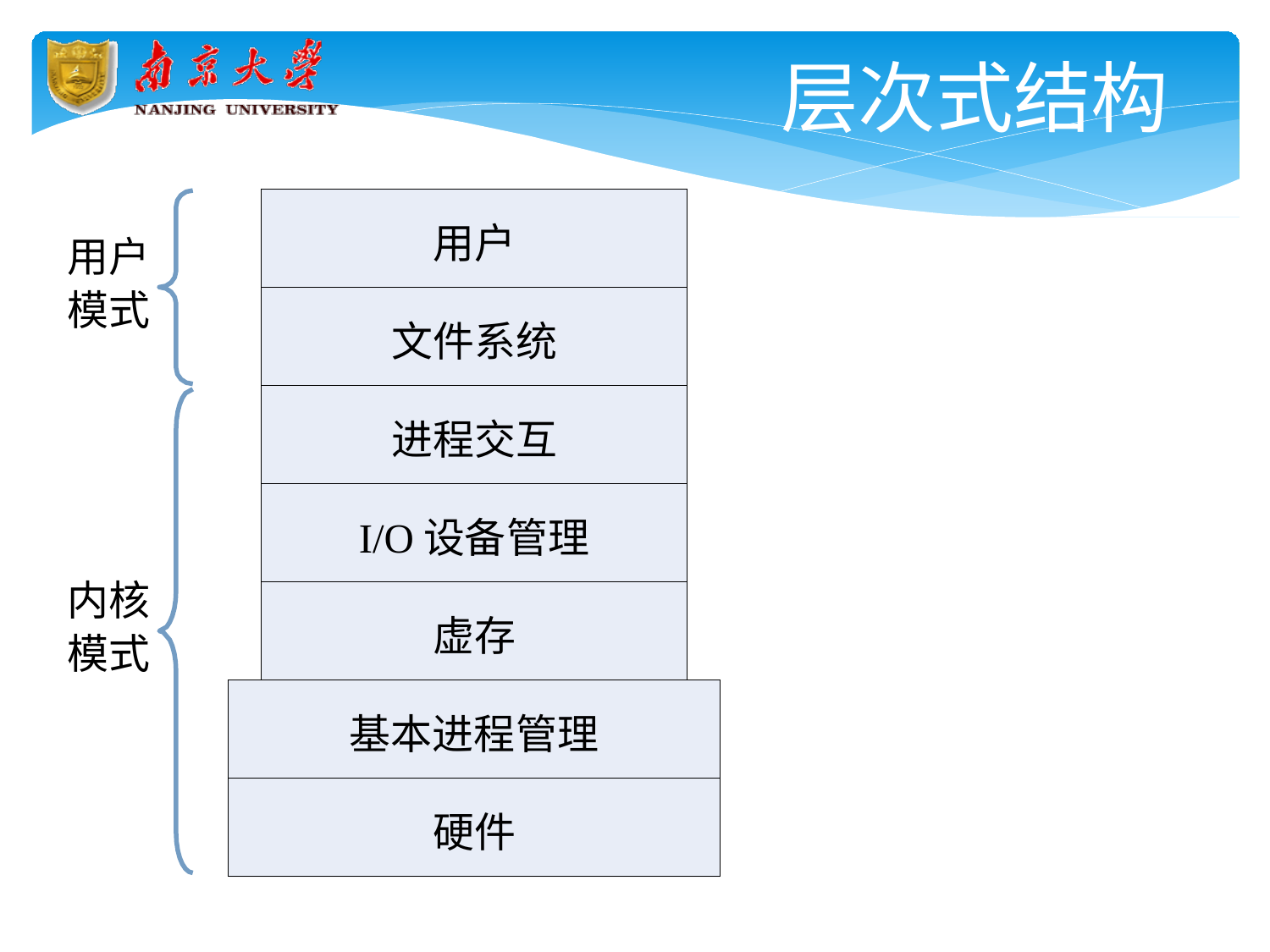

# 层次式结构

|  | 用户 |  |
| --- | --- | --- |
|  | 文件系统 |  |
|  | 进程交互 |  |
|  | I/O设备管理 |  |
|  | 虚存 |  |
| 基本进程管理 |  |  |
| 硬件 |  |  |

用户 模式

内核 模式